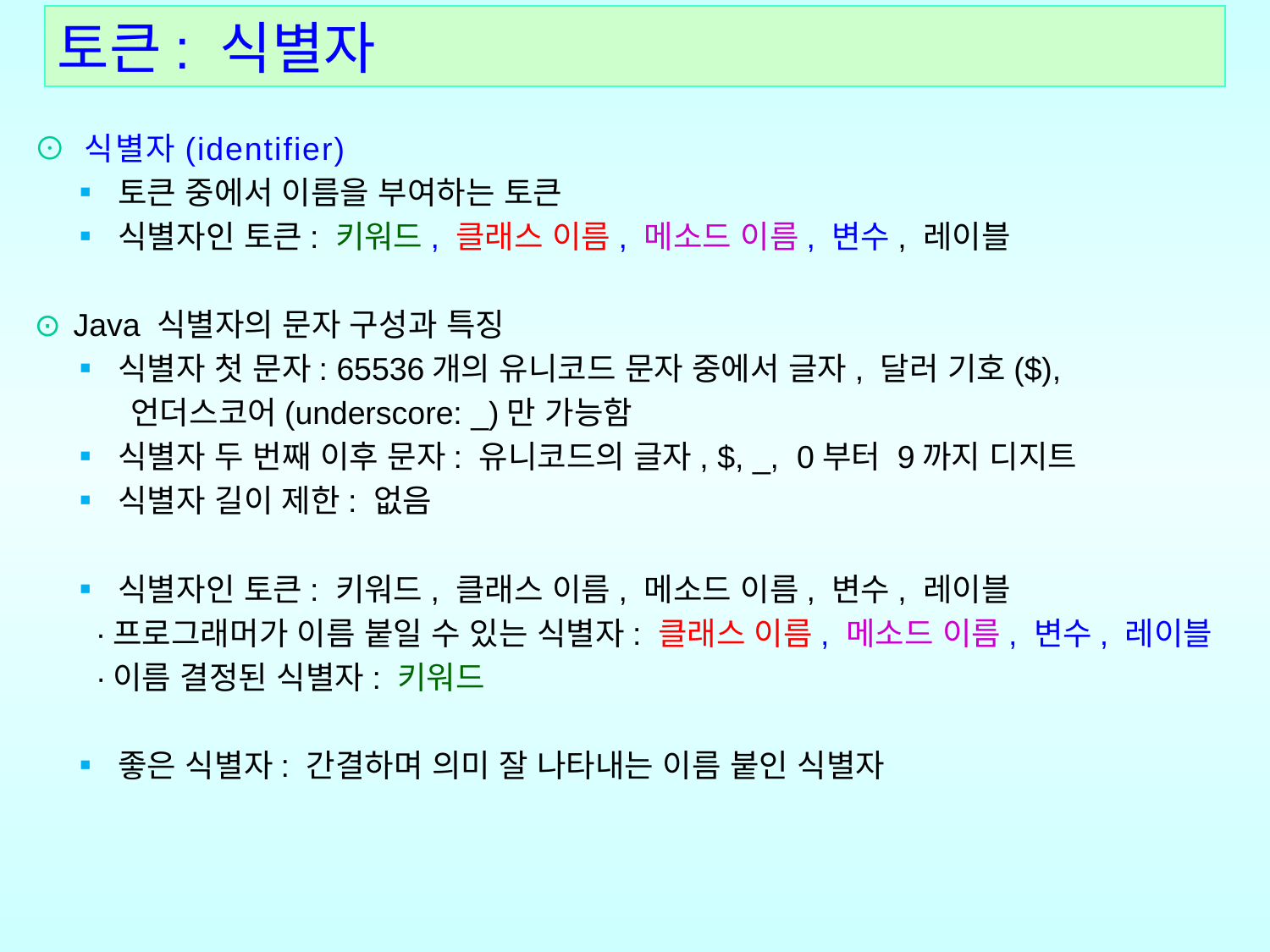

토큰: 식별자
⊙ 식별자(identifier)
    ▪ 토큰 중에서 이름을 부여하는 토큰
    ▪ 식별자인 토큰: 키워드, 클래스 이름, 메소드 이름, 변수, 레이블

⊙ Java 식별자의 문자 구성과 특징
    ▪ 식별자 첫 문자: 65536개의 유니코드 문자 중에서 글자, 달러 기호($),
          언더스코어(underscore: _)만 가능함
    ▪ 식별자 두 번째 이후 문자: 유니코드의 글자, $, _,  0부터 9까지 디지트
    ▪ 식별자 길이 제한: 없음

    ▪ 식별자인 토큰: 키워드, 클래스 이름, 메소드 이름, 변수, 레이블
       ∙프로그래머가 이름 붙일 수 있는 식별자: 클래스 이름, 메소드 이름, 변수, 레이블
       ∙이름 결정된 식별자: 키워드

    ▪ 좋은 식별자: 간결하며 의미 잘 나타내는 이름 붙인 식별자